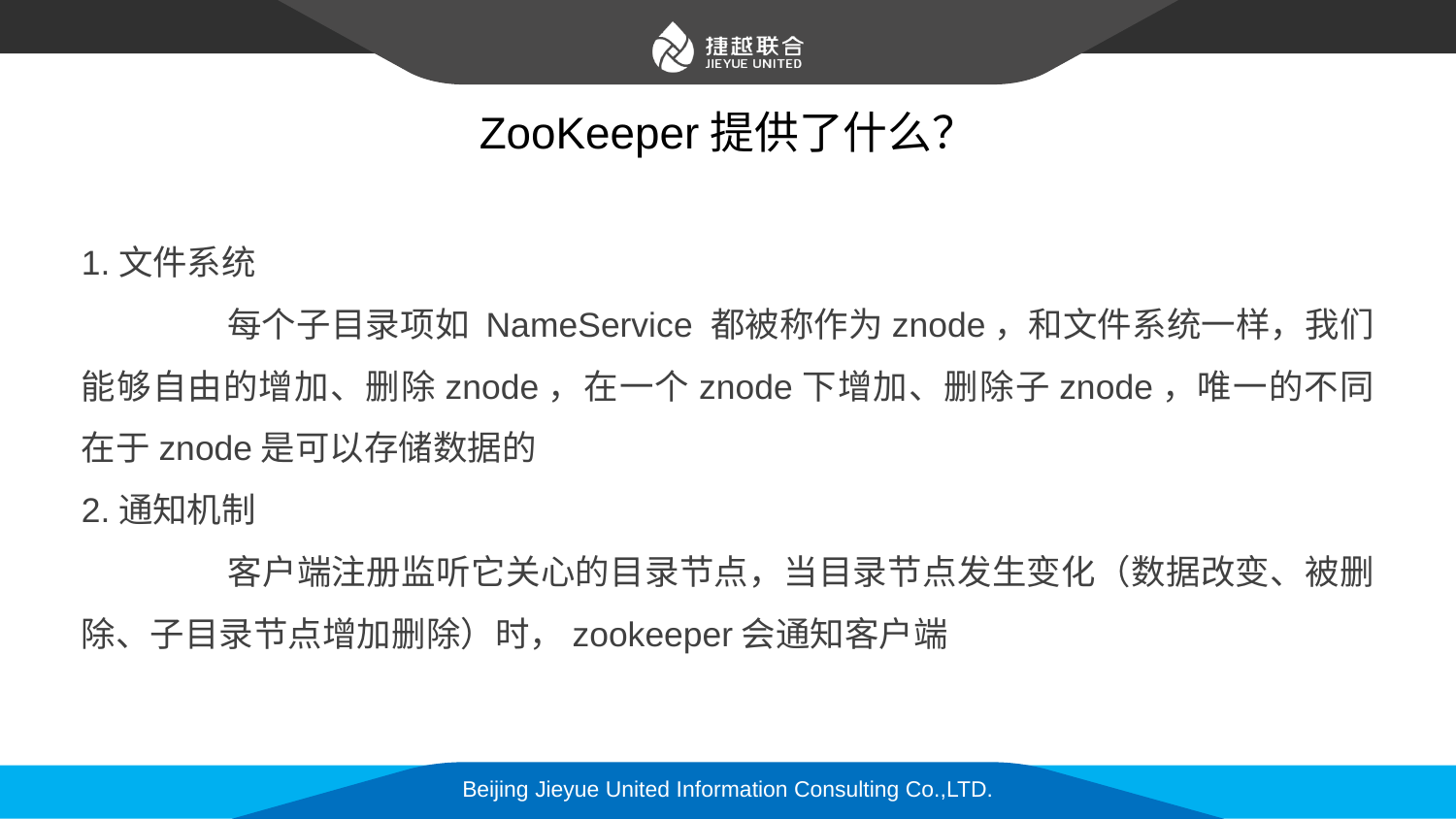

# ZooKeeper提供了什么？

1.文件系统
	每个子目录项如 NameService 都被称作为znode，和文件系统一样，我们能够自由的增加、删除znode，在一个znode下增加、删除子znode，唯一的不同在于znode是可以存储数据的
2.通知机制
	客户端注册监听它关心的目录节点，当目录节点发生变化（数据改变、被删除、子目录节点增加删除）时，zookeeper会通知客户端